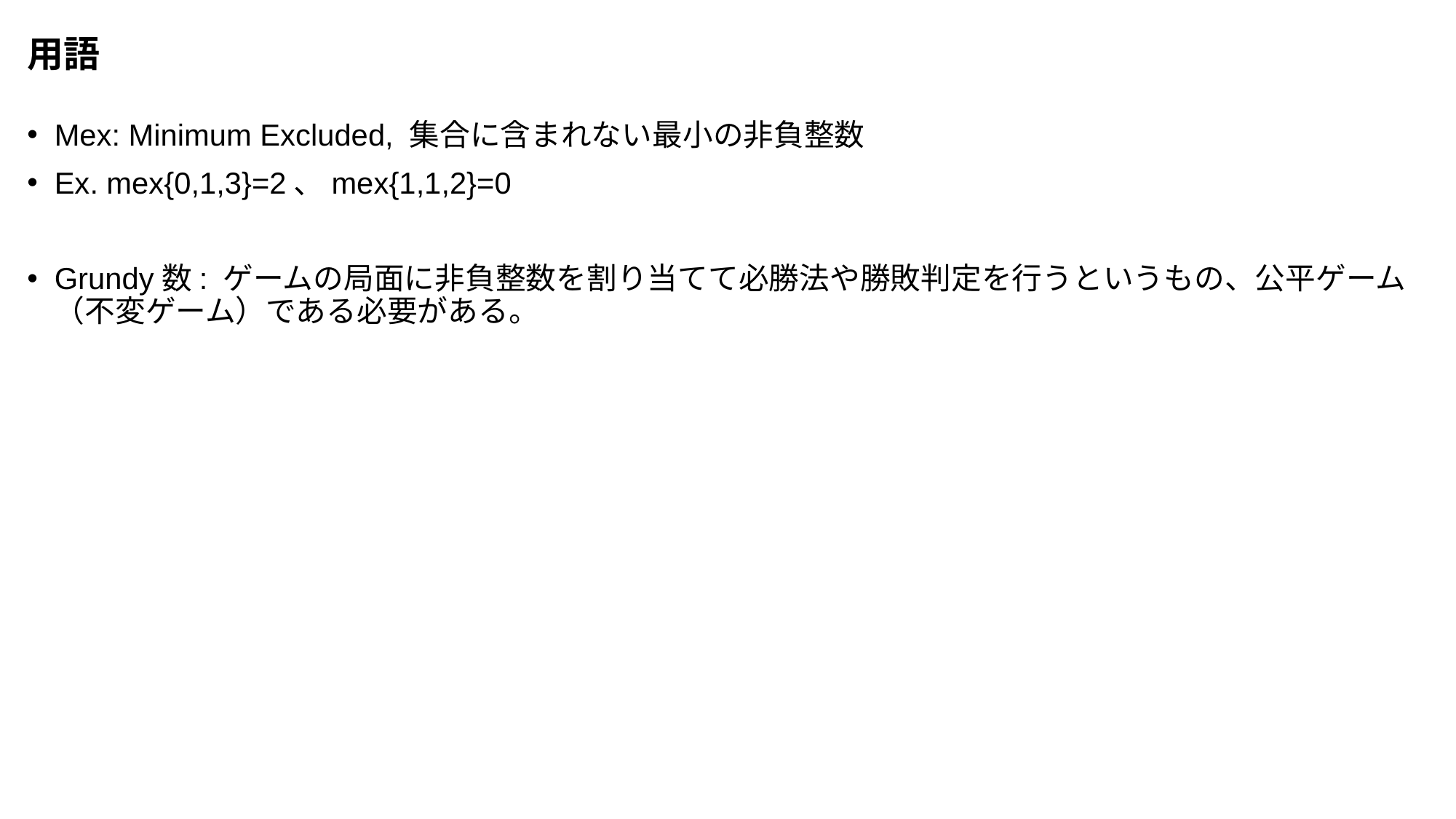

# 用語
Mex: Minimum Excluded, 集合に含まれない最小の非負整数
Ex. mex{0,1,3}=2、mex{1,1,2}=0

Grundy数: ゲームの局面に非負整数を割り当てて必勝法や勝敗判定を行うというもの、公平ゲーム（不変ゲーム）である必要がある。